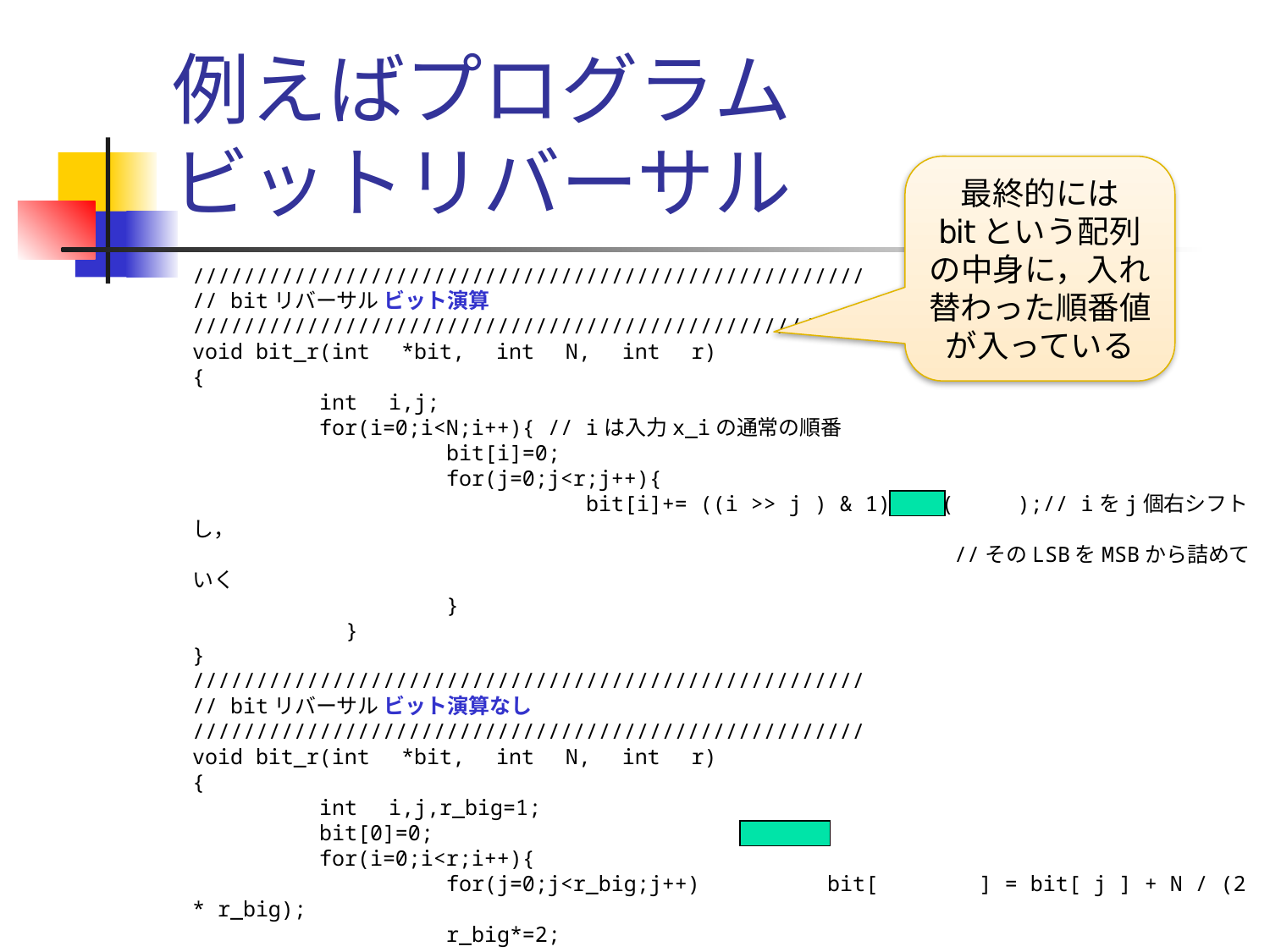

# 例えばプログラム ビットリバーサル
最終的には
bitという配列の中身に，入れ替わった順番値が入っている
/////////////////////////////////////////////////////
// bitリバーサル ビット演算
/////////////////////////////////////////////////////
void bit_r(int　*bit,　int　N,　int　r)
{
	int　i,j;
	for(i=0;i<N;i++){ // iは入力x_iの通常の順番
		bit[i]=0;
		for(j=0;j<r;j++){
			 bit[i]+= ((i >> j ) & 1) << (     );// iをj個右シフトし，
						//そのLSBをMSBから詰めていく
		}
	　}
}
/////////////////////////////////////////////////////
// bitリバーサル ビット演算なし
/////////////////////////////////////////////////////
void bit_r(int　*bit,　int　N,　int　r)
{
	int　i,j,r_big=1;
	bit[0]=0;
	for(i=0;i<r;i++){
		for(j=0;j<r_big;j++)	bit[        ] = bit[ j ] + N / (2 * r_big);
		r_big*=2;
　	}
}